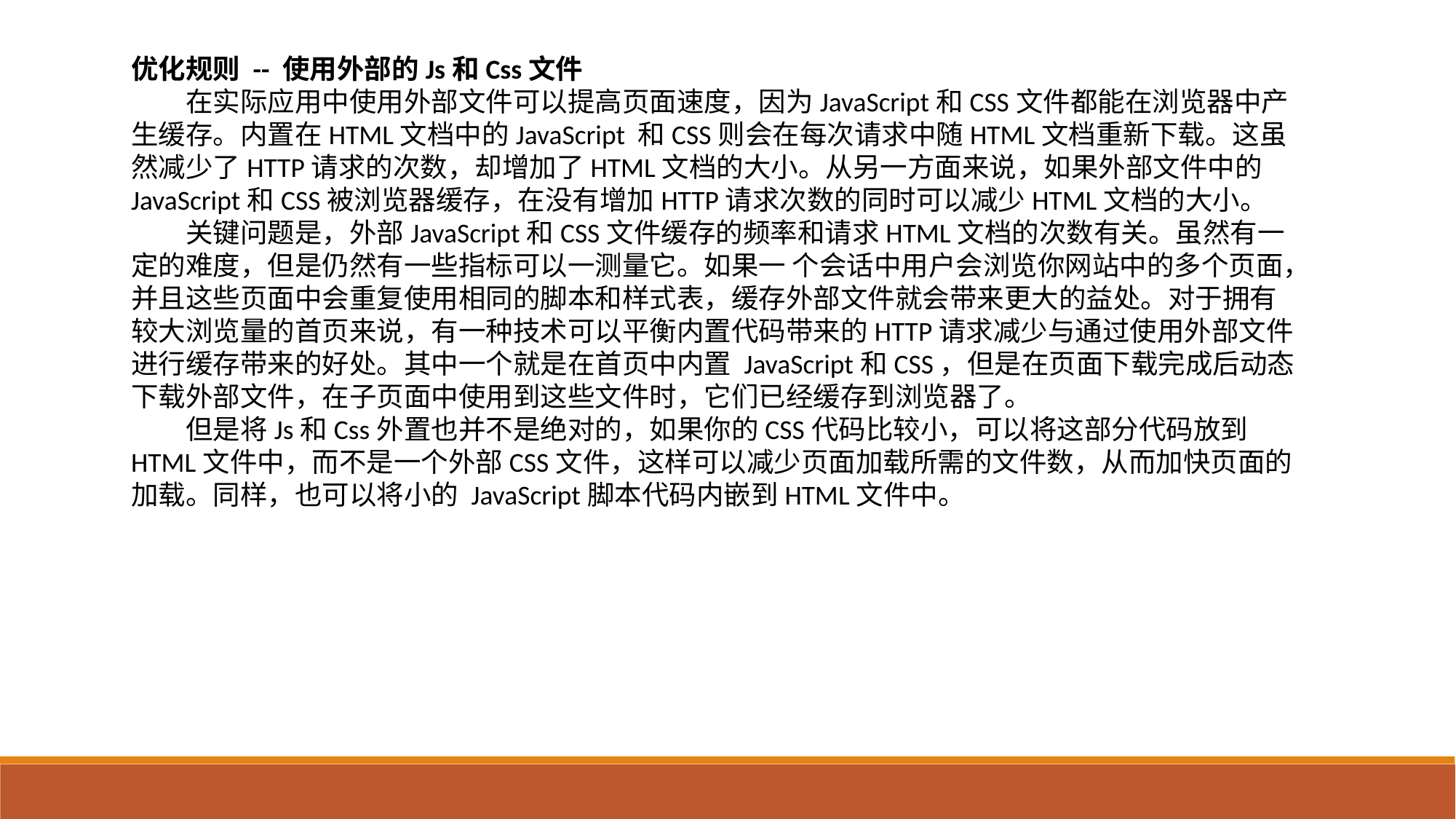

优化规则 -- 使用外部的Js和Css文件
在实际应用中使用外部文件可以提高页面速度，因为JavaScript和CSS文件都能在浏览器中产生缓存。内置在HTML文档中的JavaScript 和CSS则会在每次请求中随HTML文档重新下载。这虽然减少了HTTP请求的次数，却增加了HTML文档的大小。从另一方面来说，如果外部文件中的 JavaScript和CSS被浏览器缓存，在没有增加HTTP请求次数的同时可以减少HTML文档的大小。
关键问题是，外部JavaScript和CSS文件缓存的频率和请求HTML文档的次数有关。虽然有一定的难度，但是仍然有一些指标可以一测量它。如果一 个会话中用户会浏览你网站中的多个页面，并且这些页面中会重复使用相同的脚本和样式表，缓存外部文件就会带来更大的益处。对于拥有较大浏览量的首页来说，有一种技术可以平衡内置代码带来的HTTP请求减少与通过使用外部文件进行缓存带来的好处。其中一个就是在首页中内置 JavaScript和CSS，但是在页面下载完成后动态下载外部文件，在子页面中使用到这些文件时，它们已经缓存到浏览器了。
但是将Js和Css外置也并不是绝对的，如果你的CSS代码比较小，可以将这部分代码放到HTML文件中，而不是一个外部CSS文件，这样可以减少页面加载所需的文件数，从而加快页面的加载。同样，也可以将小的 JavaScript脚本代码内嵌到HTML文件中。